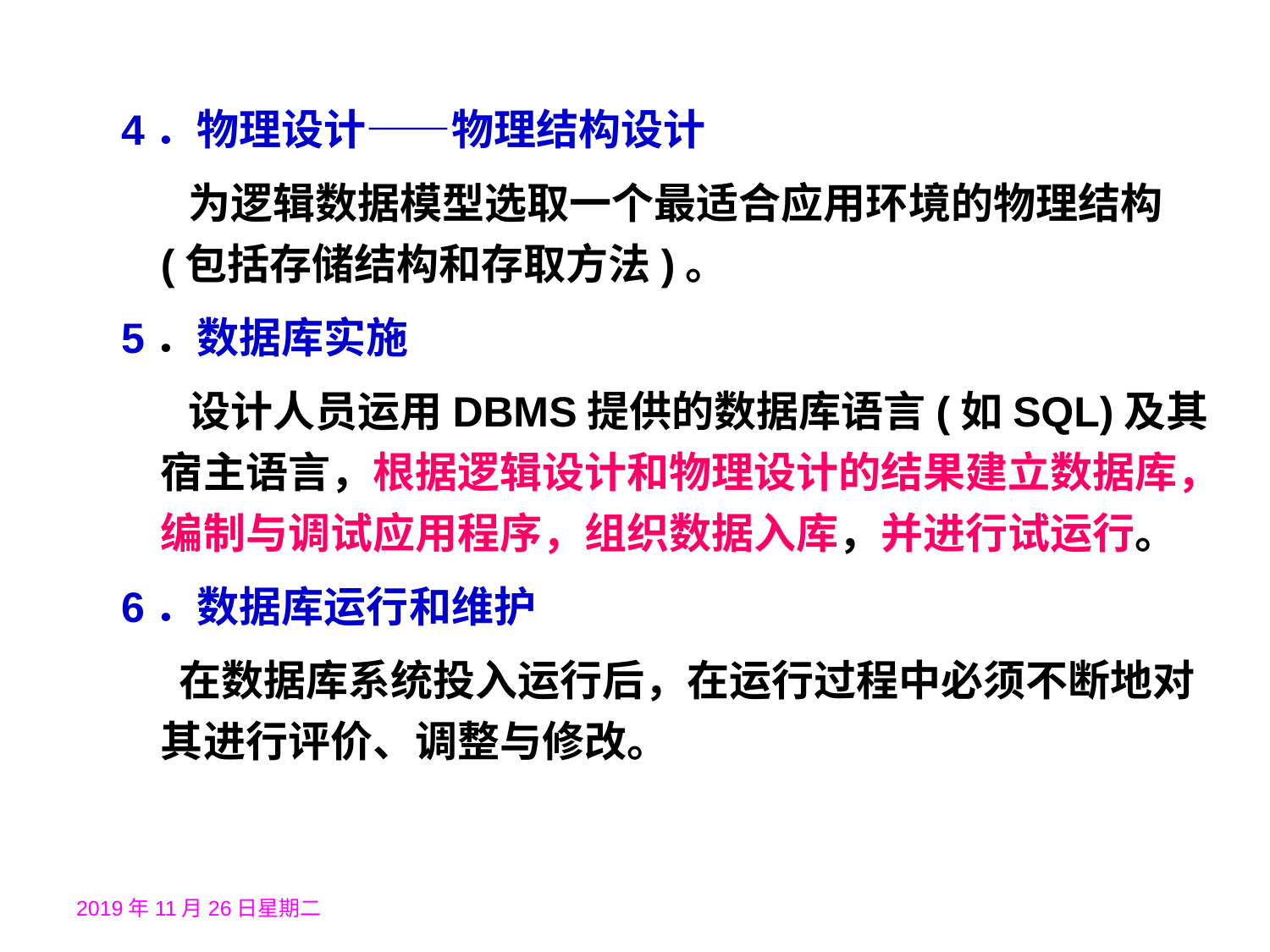

4．物理设计——物理结构设计
      为逻辑数据模型选取一个最适合应用环境的物理结构(包括存储结构和存取方法)。
5．数据库实施
      设计人员运用DBMS提供的数据库语言(如SQL)及其宿主语言，根据逻辑设计和物理设计的结果建立数据库，编制与调试应用程序，组织数据入库，并进行试运行。
6．数据库运行和维护
     在数据库系统投入运行后，在运行过程中必须不断地对其进行评价、调整与修改。

2019年11月26日星期二